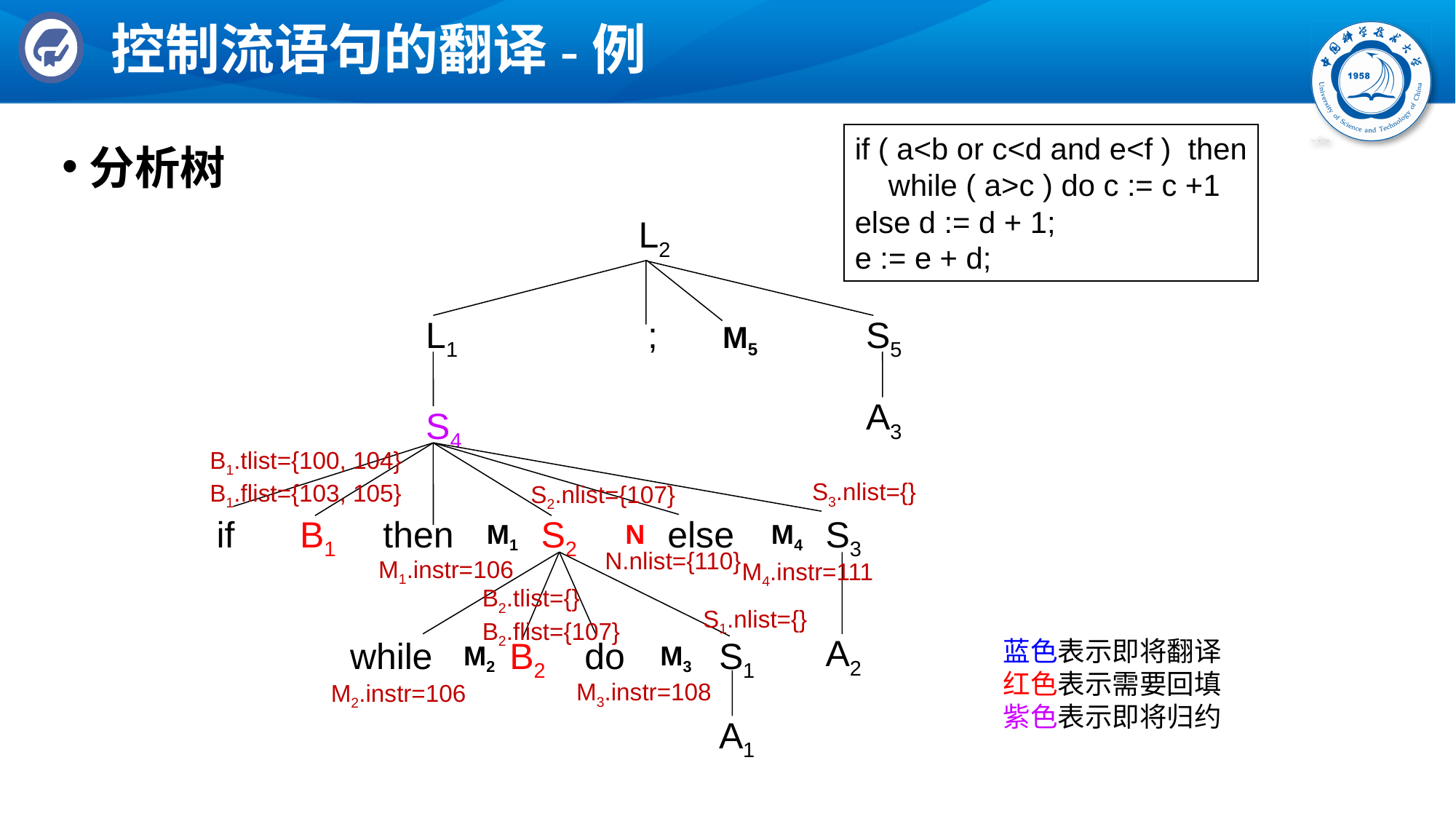

# 控制流语句的翻译-例
if ( a<b or c<d and e<f )  then
    while ( a>c ) do c := c +1
else d := d + 1;
e := e + d;
分析树
L2

L1
;
S5
M5

A3
S4
B1.tlist={100, 104}
B1.flist={103, 105}

S3.nlist={}
S2.nlist={107}
if
then
S2
else
S3
B1
M1
N
M4
N.nlist={110}
M1.instr=106
M4.instr=111

B2.tlist={}
B2.flist={107}
S1.nlist={}
A2
while
do
S1
B2
蓝色表示即将翻译
红色表示需要回填
紫色表示即将归约
M2
M3

M3.instr=108
M2.instr=106
A1